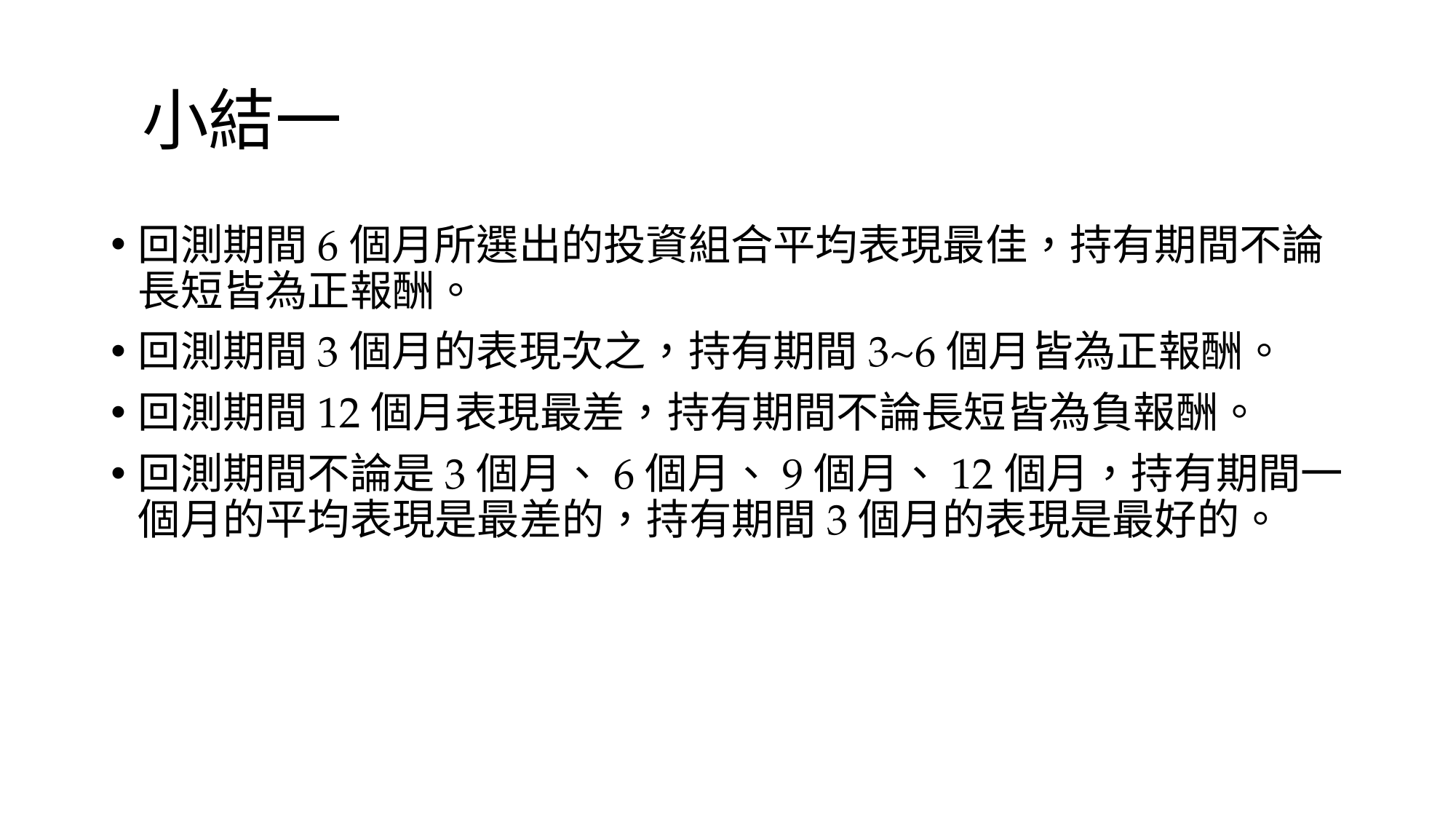

# 小結一
回測期間6個月所選出的投資組合平均表現最佳，持有期間不論長短皆為正報酬。
回測期間3個月的表現次之，持有期間3~6個月皆為正報酬。
回測期間12個月表現最差，持有期間不論長短皆為負報酬。
回測期間不論是3個月、6個月、9個月、12個月，持有期間一個月的平均表現是最差的，持有期間3個月的表現是最好的。